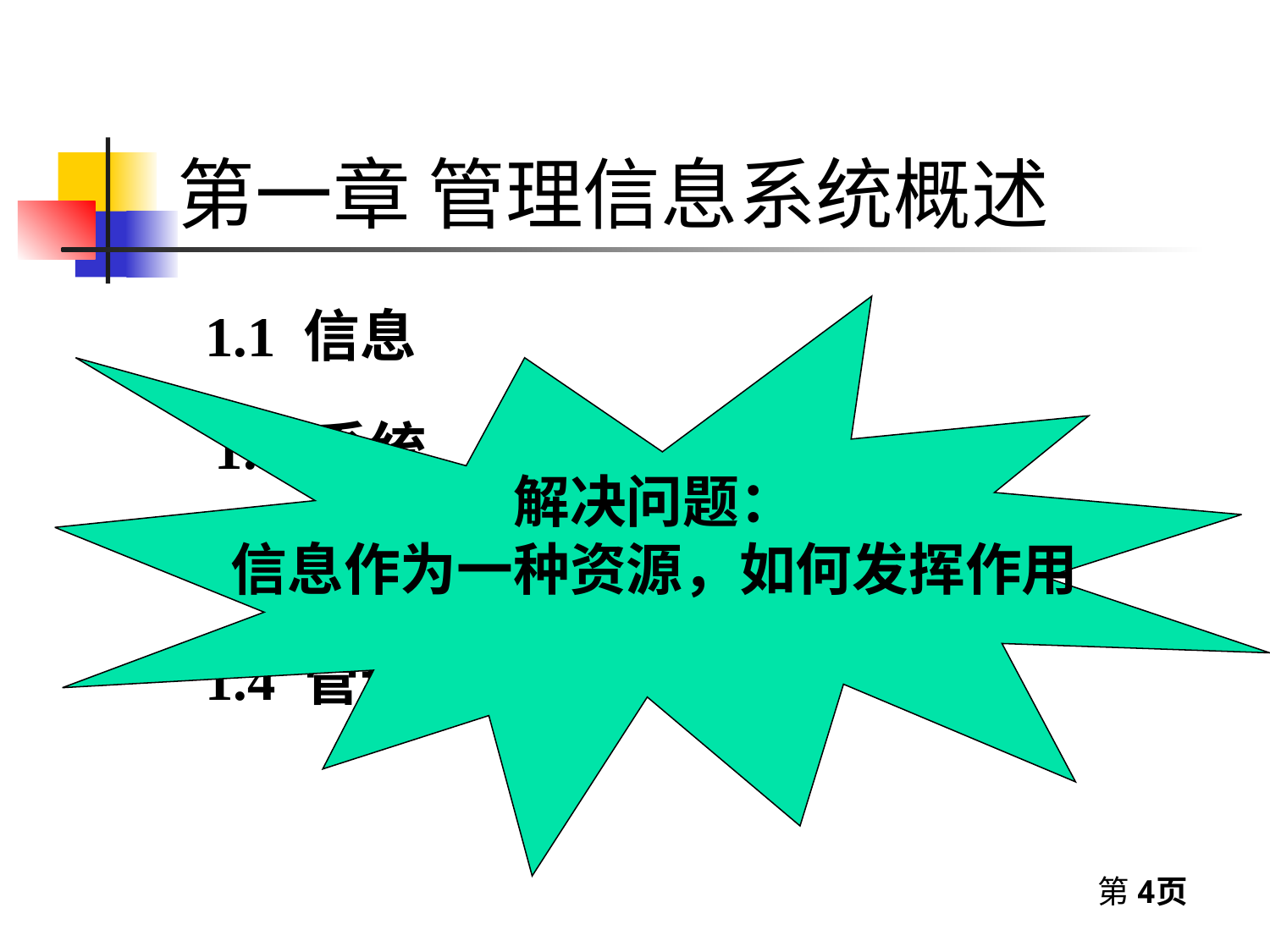

# 第一章 管理信息系统概述
         1.1 信息
解决问题：
信息作为一种资源，如何发挥作用

         1.2 系统
         1.3 信息系统
         1.4 管理信息系统